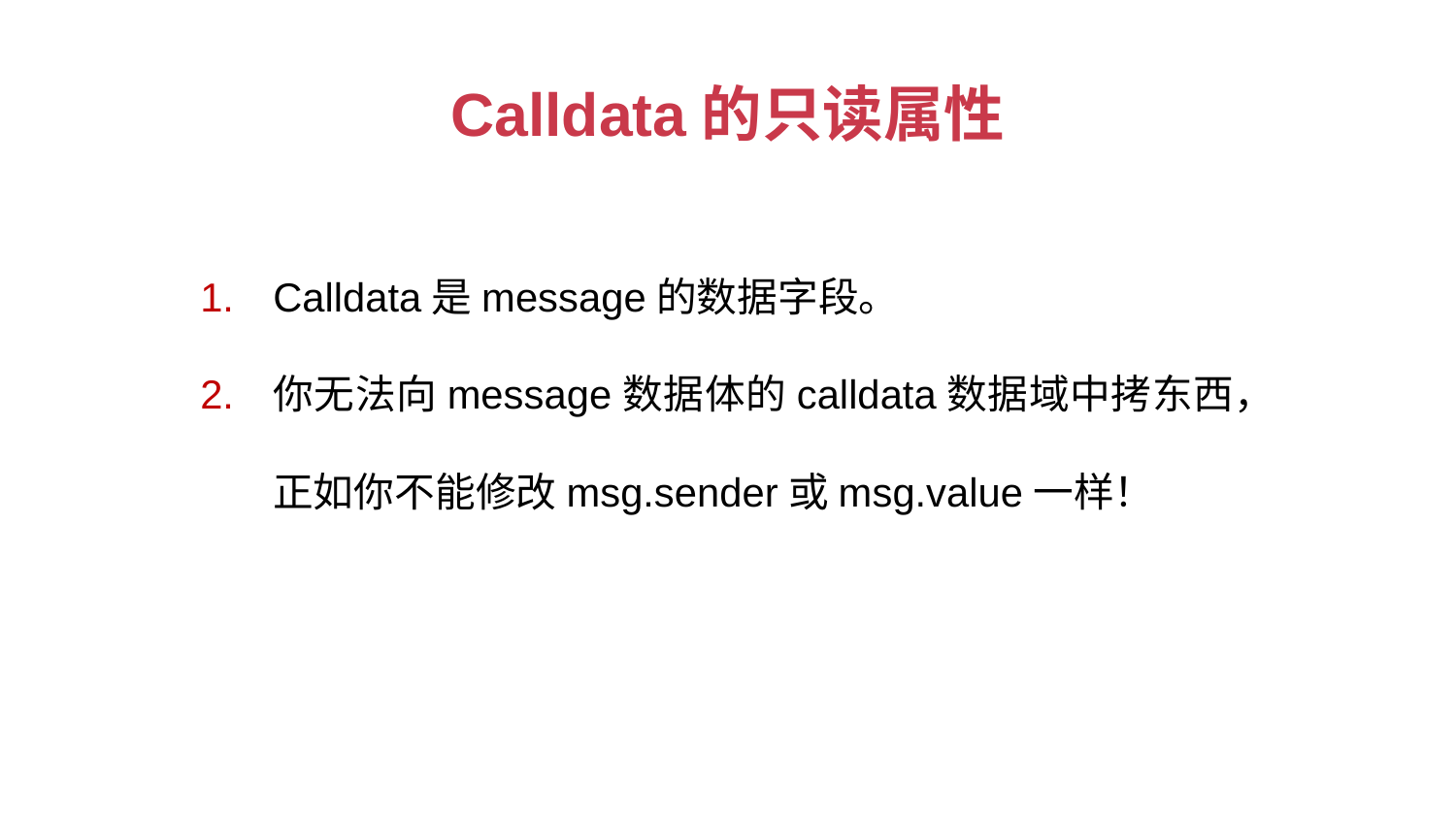

Calldata的只读属性
Calldata是message的数据字段。
你无法向message数据体的calldata数据域中拷东西，正如你不能修改msg.sender或msg.value一样！